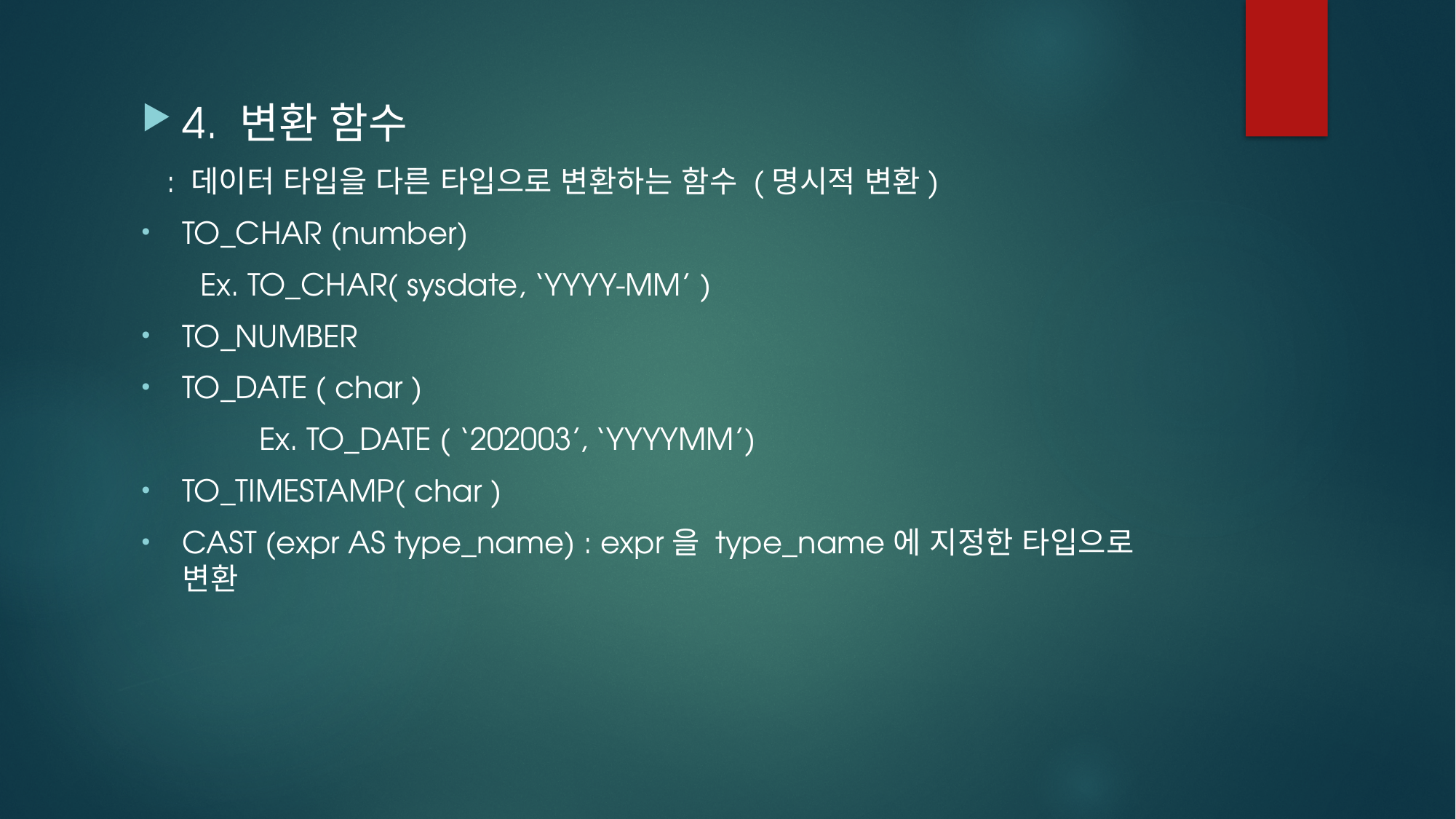

4. 변환 함수
   : 데이터 타입을 다른 타입으로 변환하는 함수 (명시적 변환)
TO_CHAR (number)
       Ex. TO_CHAR( sysdate, ‘YYYY-MM’ )
TO_NUMBER
TO_DATE ( char )
	 Ex. TO_DATE ( ‘202003’, ‘YYYYMM’)
TO_TIMESTAMP( char )
CAST (expr AS type_name) : expr을 type_name에 지정한 타입으로 변환